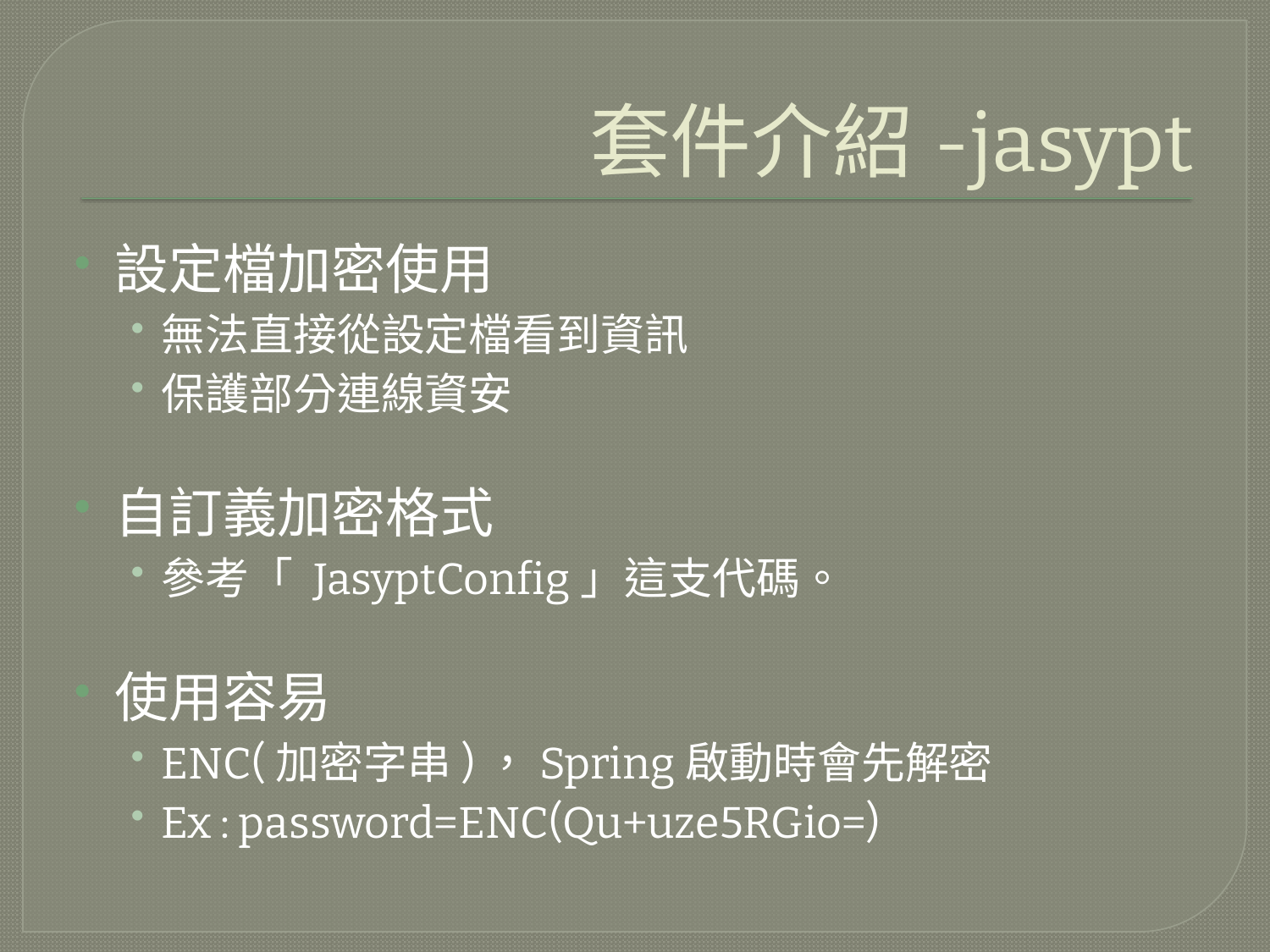

# 套件介紹-jasypt
設定檔加密使用
無法直接從設定檔看到資訊
保護部分連線資安

自訂義加密格式
參考「 JasyptConfig」這支代碼。

使用容易
ENC(加密字串)，Spring啟動時會先解密
Ex : password=ENC(Qu+uze5RGio=)